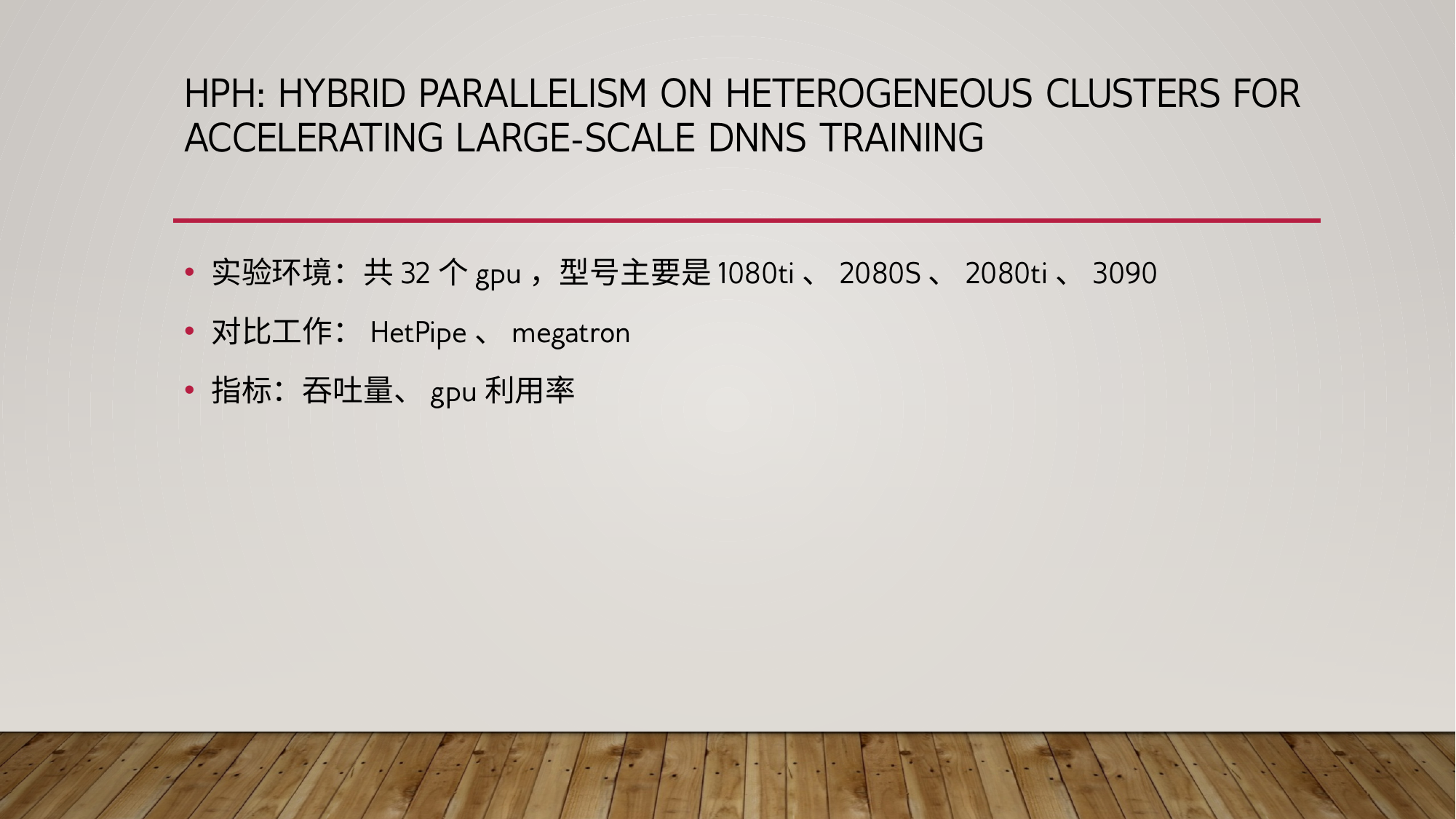

# HPH: Hybrid Parallelism on Heterogeneous Clusters for Accelerating Large-scale DNNs Training
实验环境：共32个gpu，型号主要是1080ti、2080S、2080ti、3090
对比工作：HetPipe、megatron
指标：吞吐量、gpu利用率